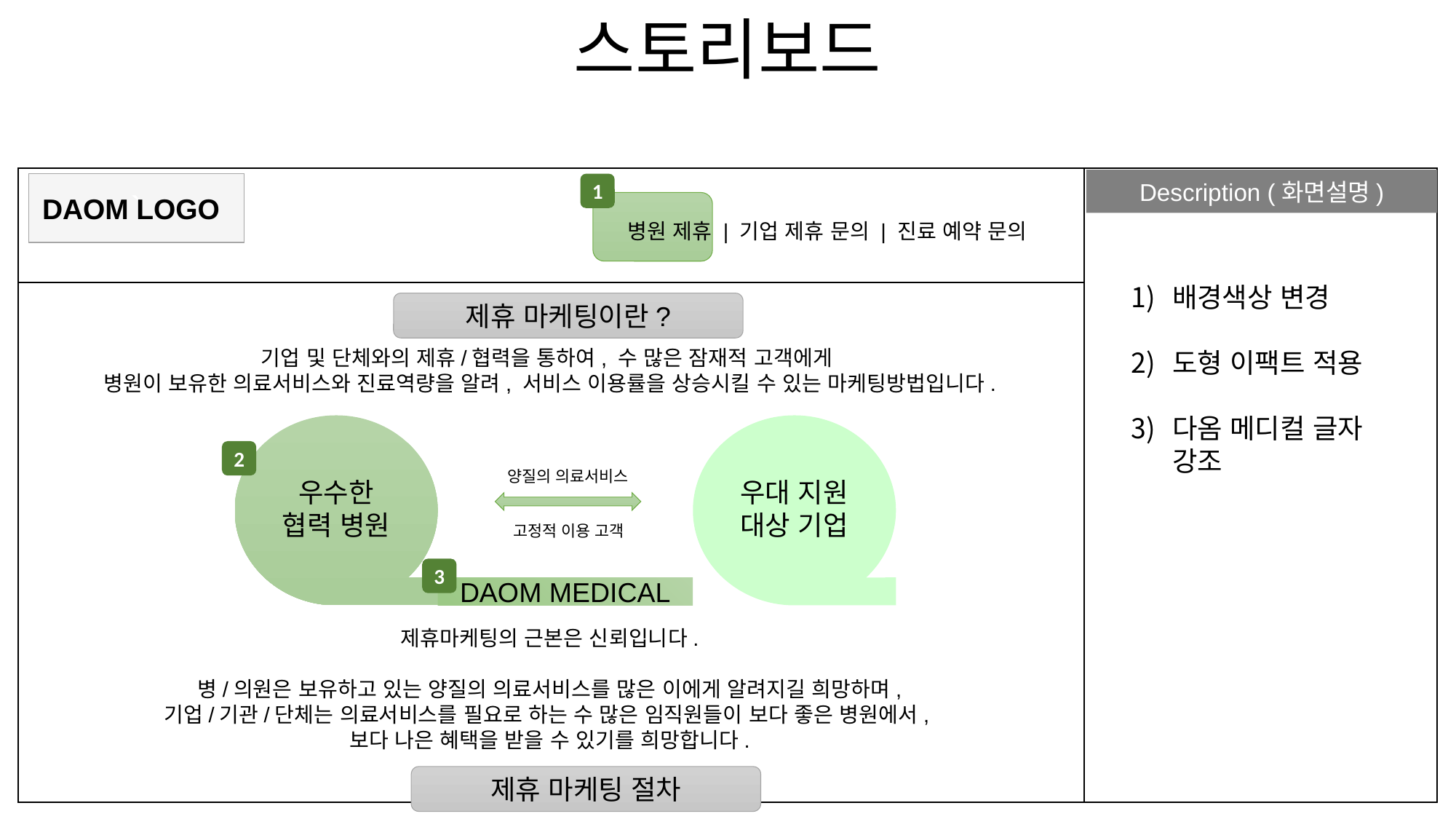

스토리보드

Description (화면설명)
1
`
DAOM LOGO

병원 제휴 | 기업 제휴 문의 | 진료 예약 문의

배경색상 변경

도형 이팩트 적용

다옴 메디컬 글자 강조

제휴 마케팅이란?
기업 및 단체와의 제휴/협력을 통하여, 수 많은 잠재적 고객에게
병원이 보유한 의료서비스와 진료역량을 알려, 서비스 이용률을 상승시킬 수 있는 마케팅방법입니다.

제휴마케팅의 근본은 신뢰입니다.

병/의원은 보유하고 있는 양질의 의료서비스를 많은 이에게 알려지길 희망하며,
기업/기관/단체는 의료서비스를 필요로 하는 수 많은 임직원들이 보다 좋은 병원에서,
보다 나은 혜택을 받을 수 있기를 희망합니다.

우수한
협력 병원
우대 지원
대상 기업
DAOM MEDICAL
양질의 의료서비스

고정적 이용 고객
2
3
제휴 마케팅 절차